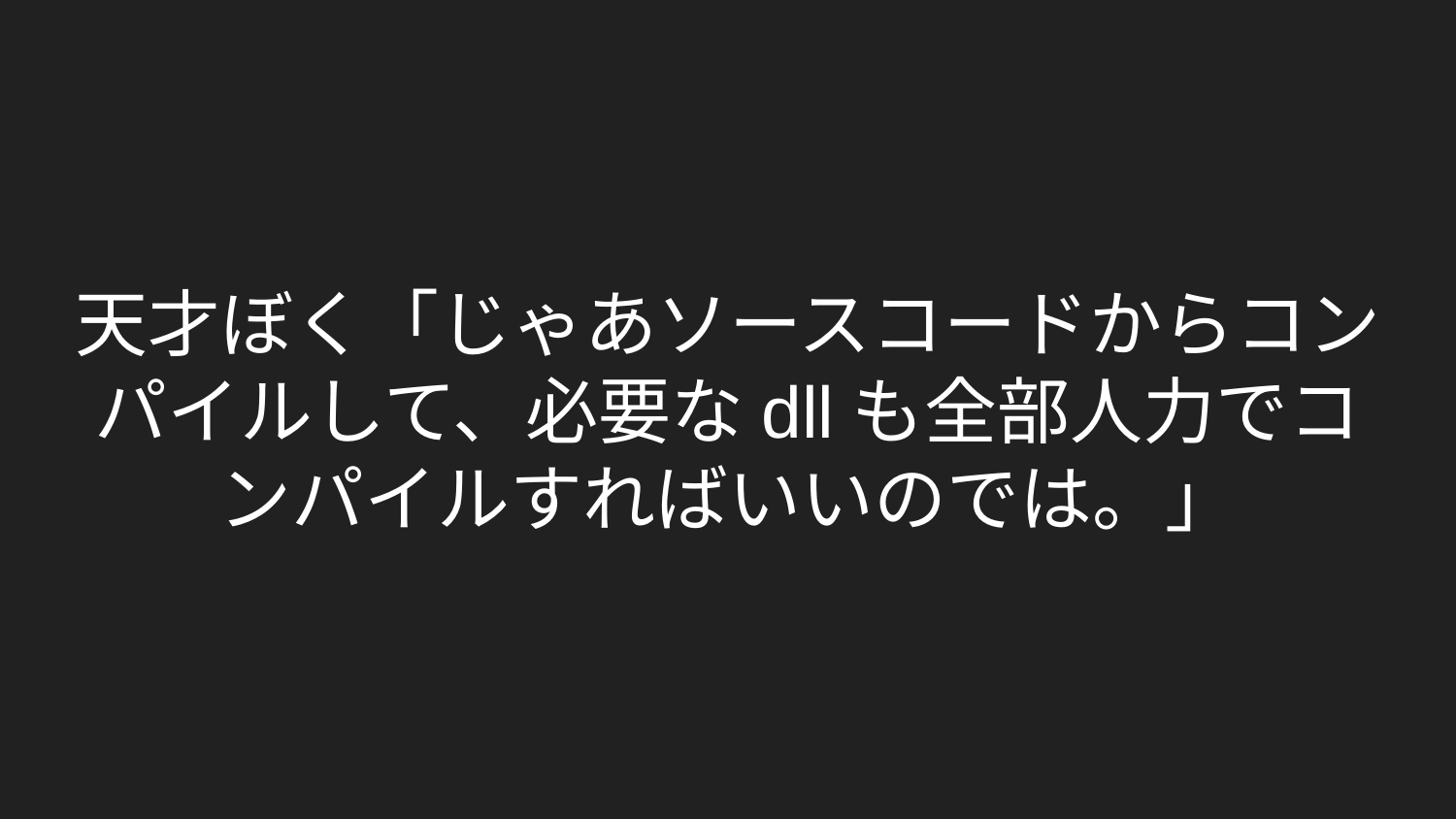

# 天才ぼく「じゃあソースコードからコンパイルして、必要なdllも全部人力でコンパイルすればいいのでは。」